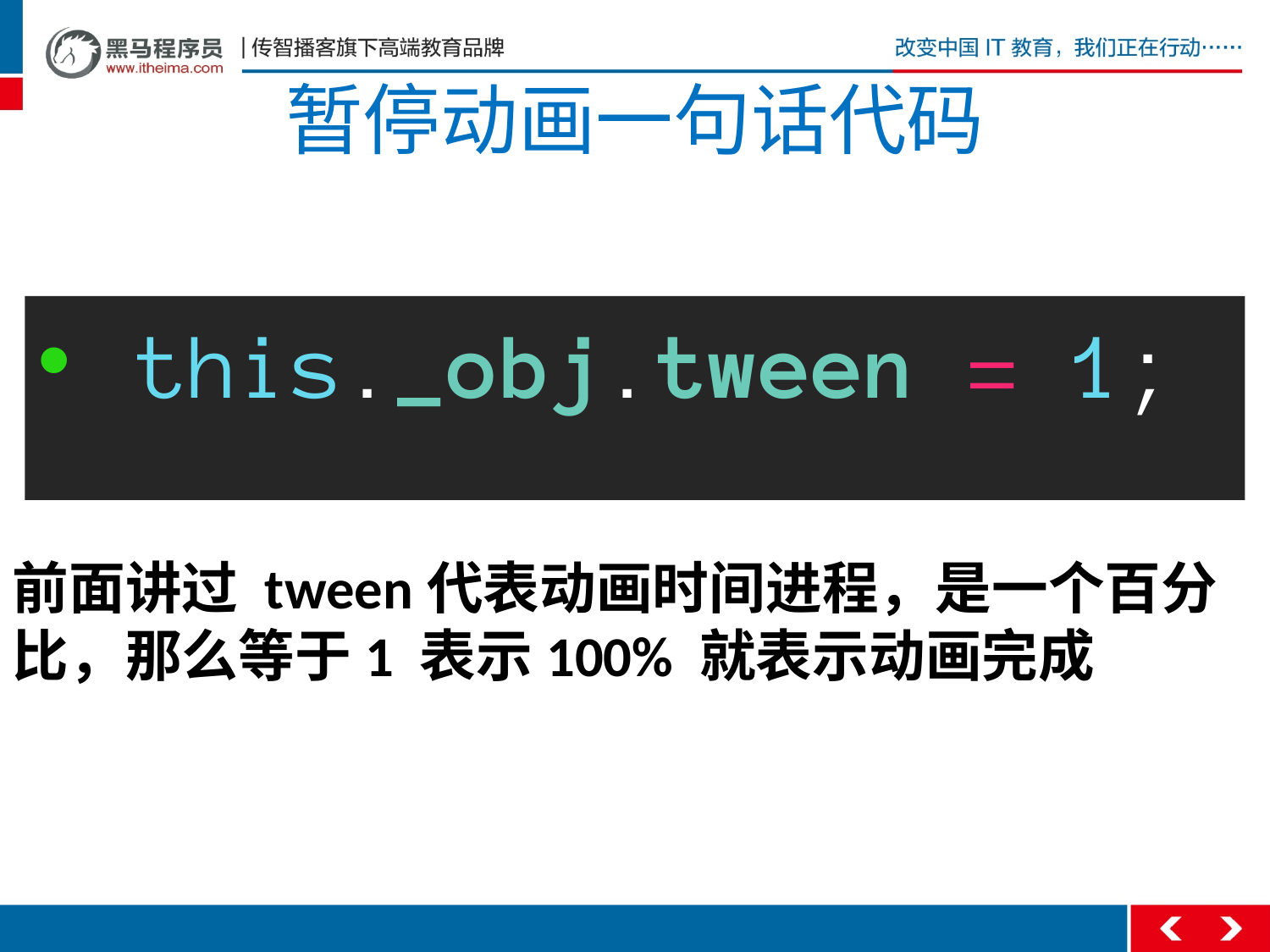

# 暂停动画一句话代码
 this._obj.tween = 1;
前面讲过 tween代表动画时间进程，是一个百分比，那么等于1 表示100% 就表示动画完成